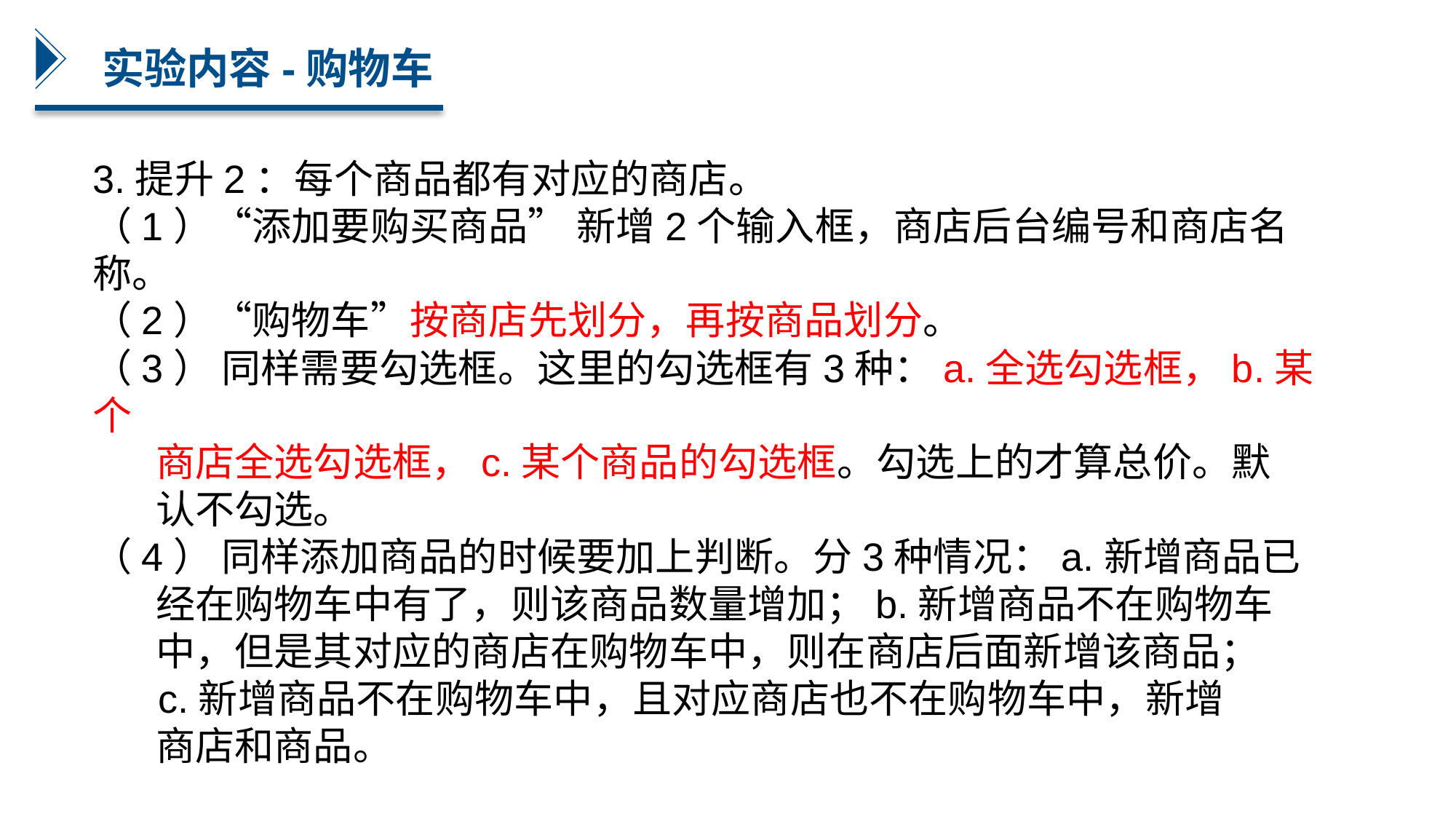

实验内容-购物车
3.提升2：每个商品都有对应的商店。
（1）“添加要购买商品” 新增2个输入框，商店后台编号和商店名称。
（2）“购物车”按商店先划分，再按商品划分。
（3） 同样需要勾选框。这里的勾选框有3种：a.全选勾选框，b.某个
      商店全选勾选框，c.某个商品的勾选框。勾选上的才算总价。默
      认不勾选。
（4） 同样添加商品的时候要加上判断。分3种情况：a.新增商品已
      经在购物车中有了，则该商品数量增加；b.新增商品不在购物车
      中，但是其对应的商店在购物车中，则在商店后面新增该商品；
      c.新增商品不在购物车中，且对应商店也不在购物车中，新增
      商店和商品。